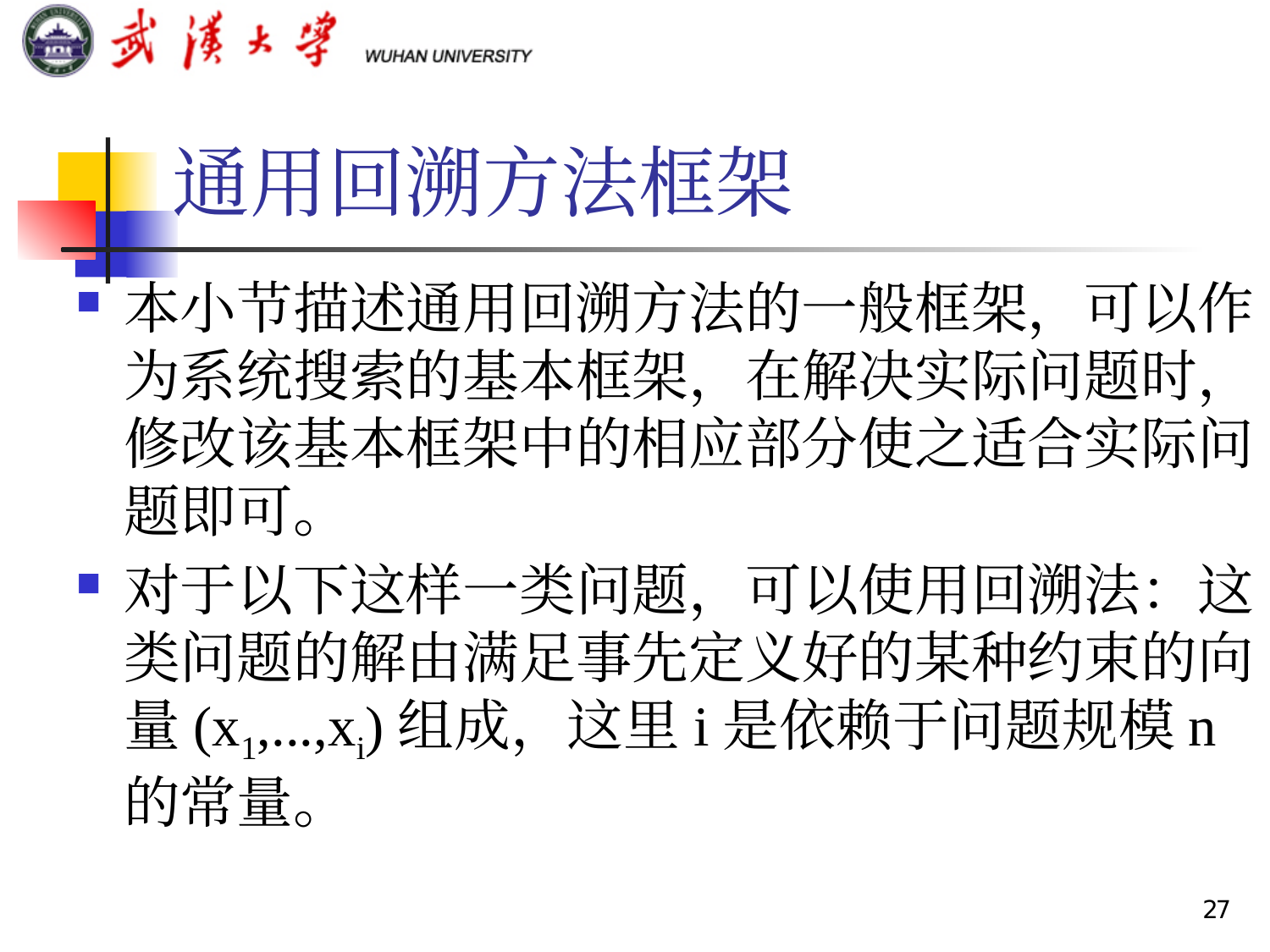

# 通用回溯方法框架
本小节描述通用回溯方法的一般框架，可以作为系统搜索的基本框架，在解决实际问题时，修改该基本框架中的相应部分使之适合实际问题即可。
对于以下这样一类问题，可以使用回溯法：这类问题的解由满足事先定义好的某种约束的向量(x1,...,xi)组成，这里i是依赖于问题规模n的常量。
27